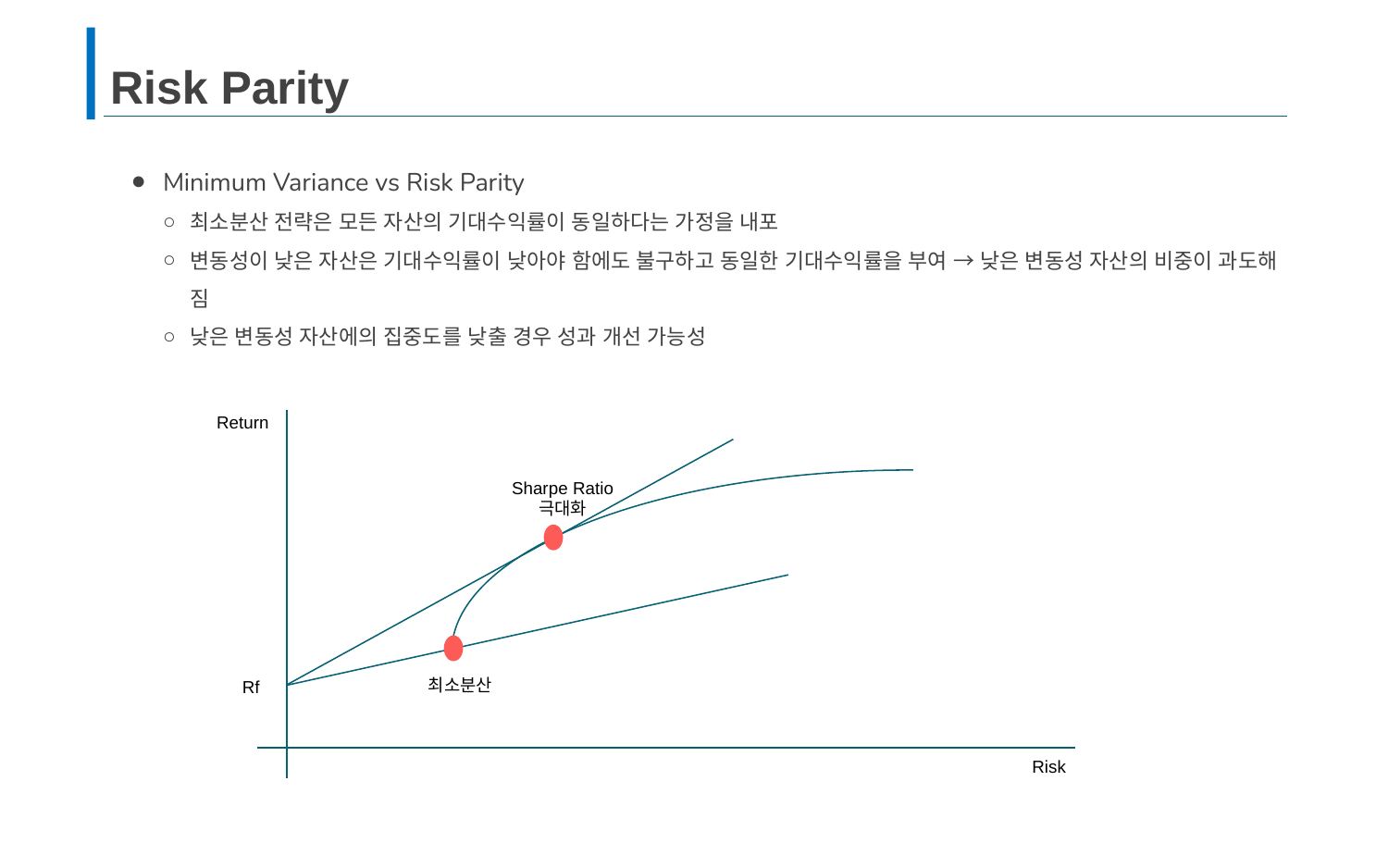

# Risk Parity
Minimum Variance vs Risk Parity
최소분산 전략은 모든 자산의 기대수익률이 동일하다는 가정을 내포
변동성이 낮은 자산은 기대수익률이 낮아야 함에도 불구하고 동일한 기대수익률을 부여 → 낮은 변동성 자산의 비중이 과도해 짐
낮은 변동성 자산에의 집중도를 낮출 경우 성과 개선 가능성
Return

Sharpe Ratio
극대화

최소분산
Rf
Risk